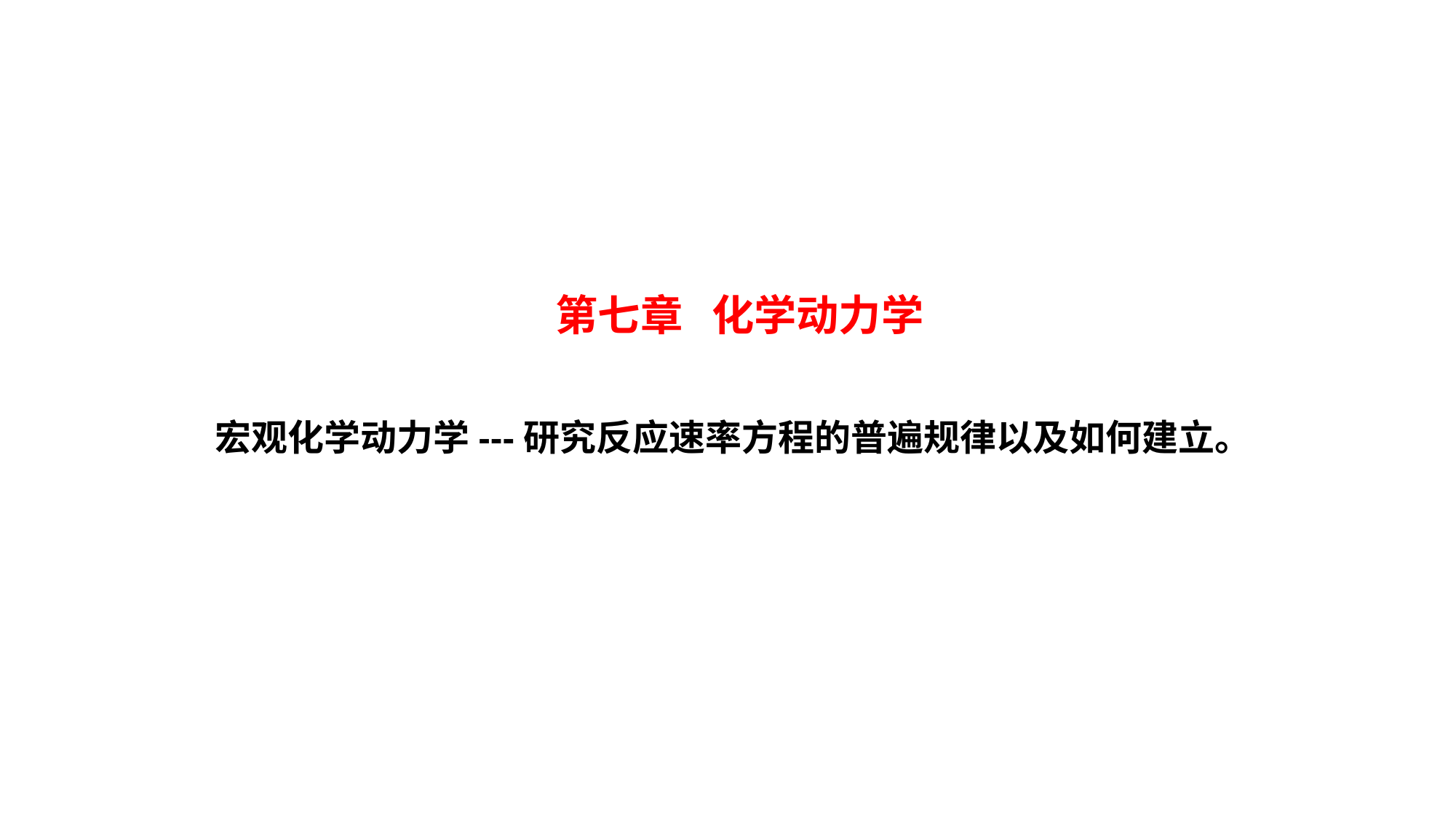

# 第七章   化学动力学
宏观化学动力学---研究反应速率方程的普遍规律以及如何建立。